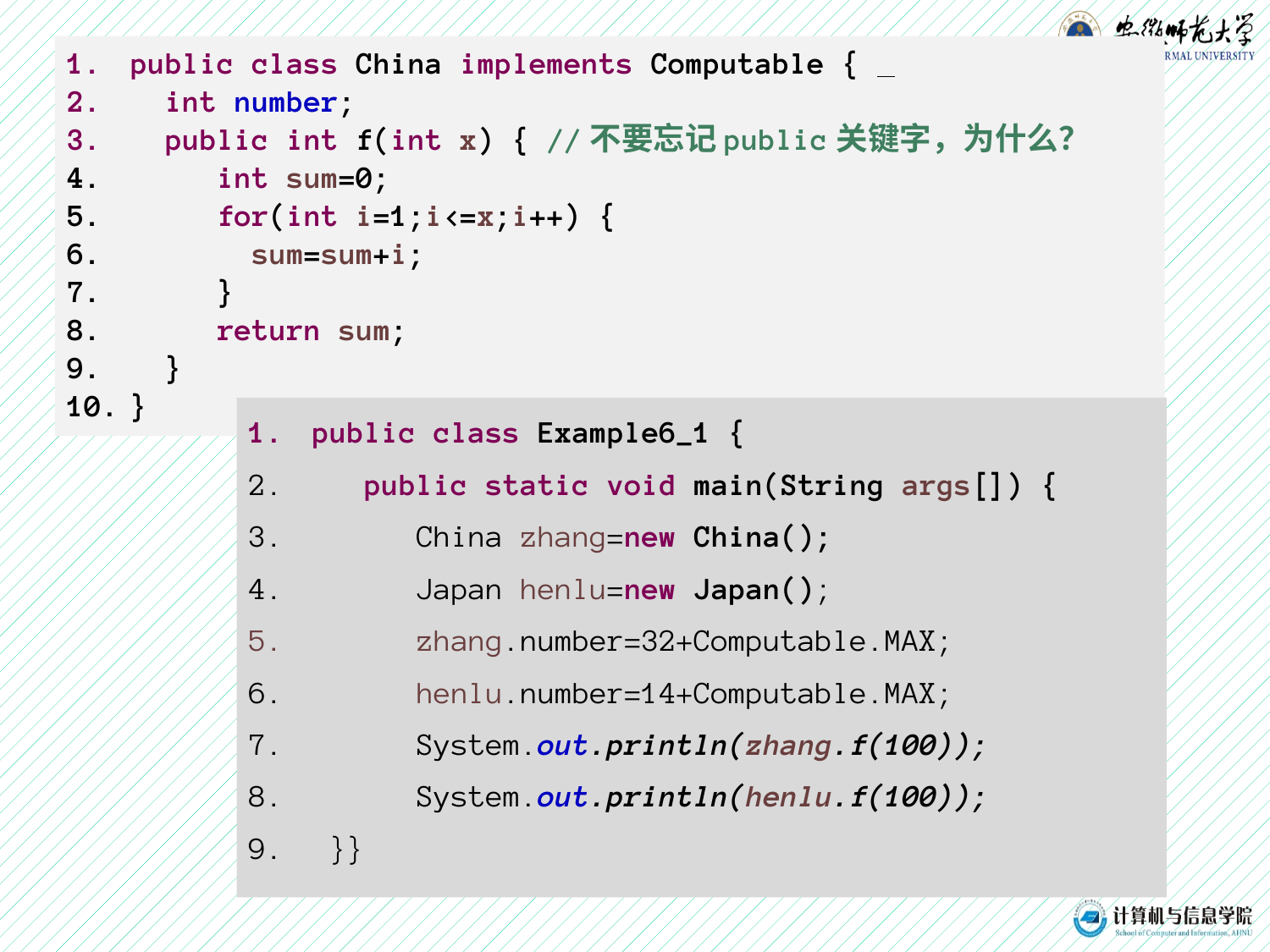

public class China implements Computable {
  int number;
  public int f(int x) { //不要忘记public关键字，为什么？
     int sum=0;
     for(int i=1;i<=x;i++) {
       sum=sum+i;
     }
     return sum;
  }
}

public class Example6_1 {
   public static void main(String args[]) {
      China zhang=new China();
      Japan henlu=new Japan();
      zhang.number=32+Computable.MAX;
      henlu.number=14+Computable.MAX;
      System.out.println(zhang.f(100));
      System.out.println(henlu.f(100));
 }}